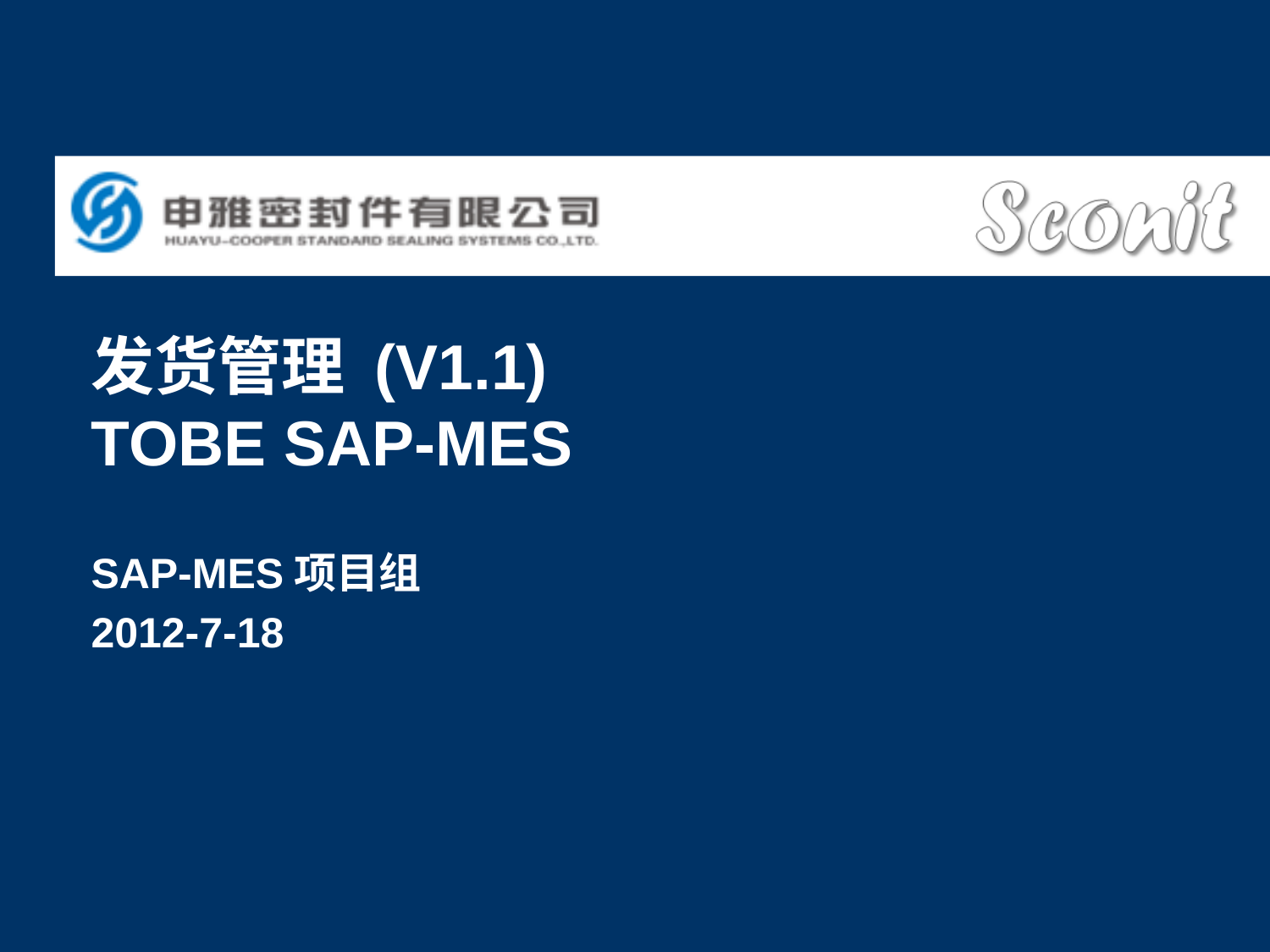

# 发货管理 (V1.1) TOBE SAP-MES
SAP-MES项目组
2012-7-18